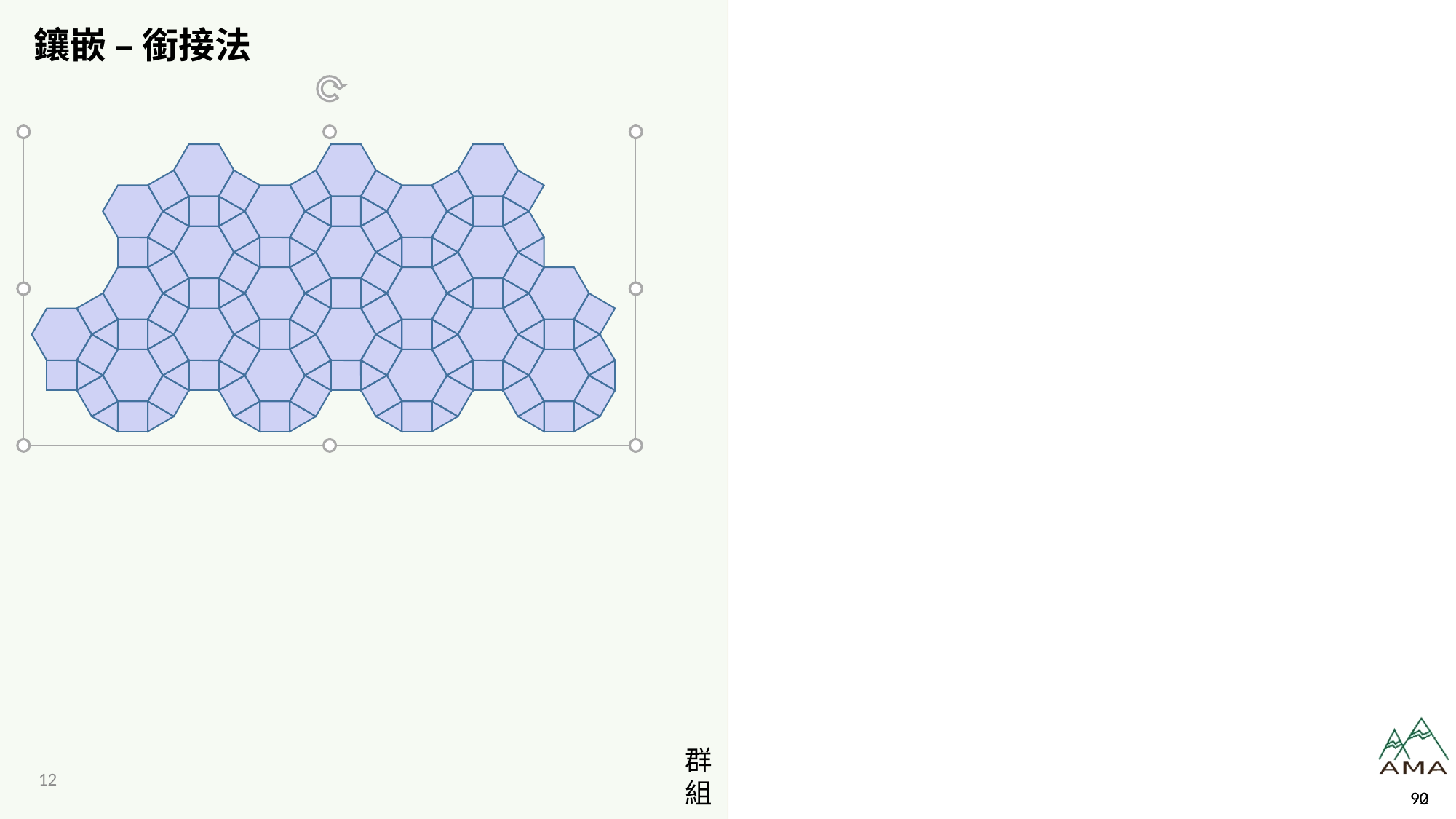

# 鑲嵌 – 銜接法

群組
90
92